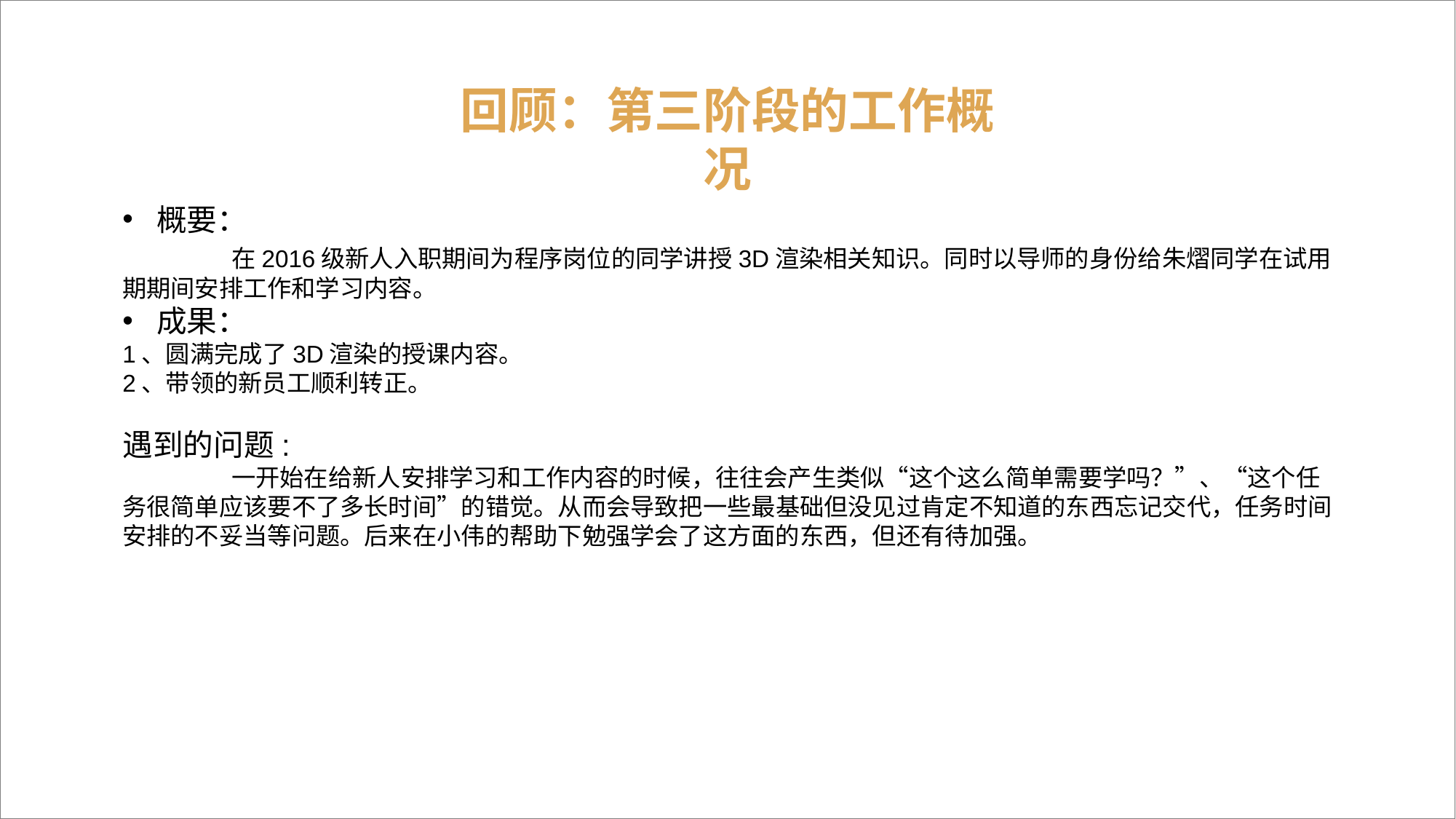

回顾：第三阶段的工作概况
概要：
	在2016级新人入职期间为程序岗位的同学讲授3D渲染相关知识。同时以导师的身份给朱熠同学在试用期期间安排工作和学习内容。
成果：
1、圆满完成了3D渲染的授课内容。
2、带领的新员工顺利转正。

遇到的问题:
	一开始在给新人安排学习和工作内容的时候，往往会产生类似“这个这么简单需要学吗？”、“这个任务很简单应该要不了多长时间”的错觉。从而会导致把一些最基础但没见过肯定不知道的东西忘记交代，任务时间安排的不妥当等问题。后来在小伟的帮助下勉强学会了这方面的东西，但还有待加强。